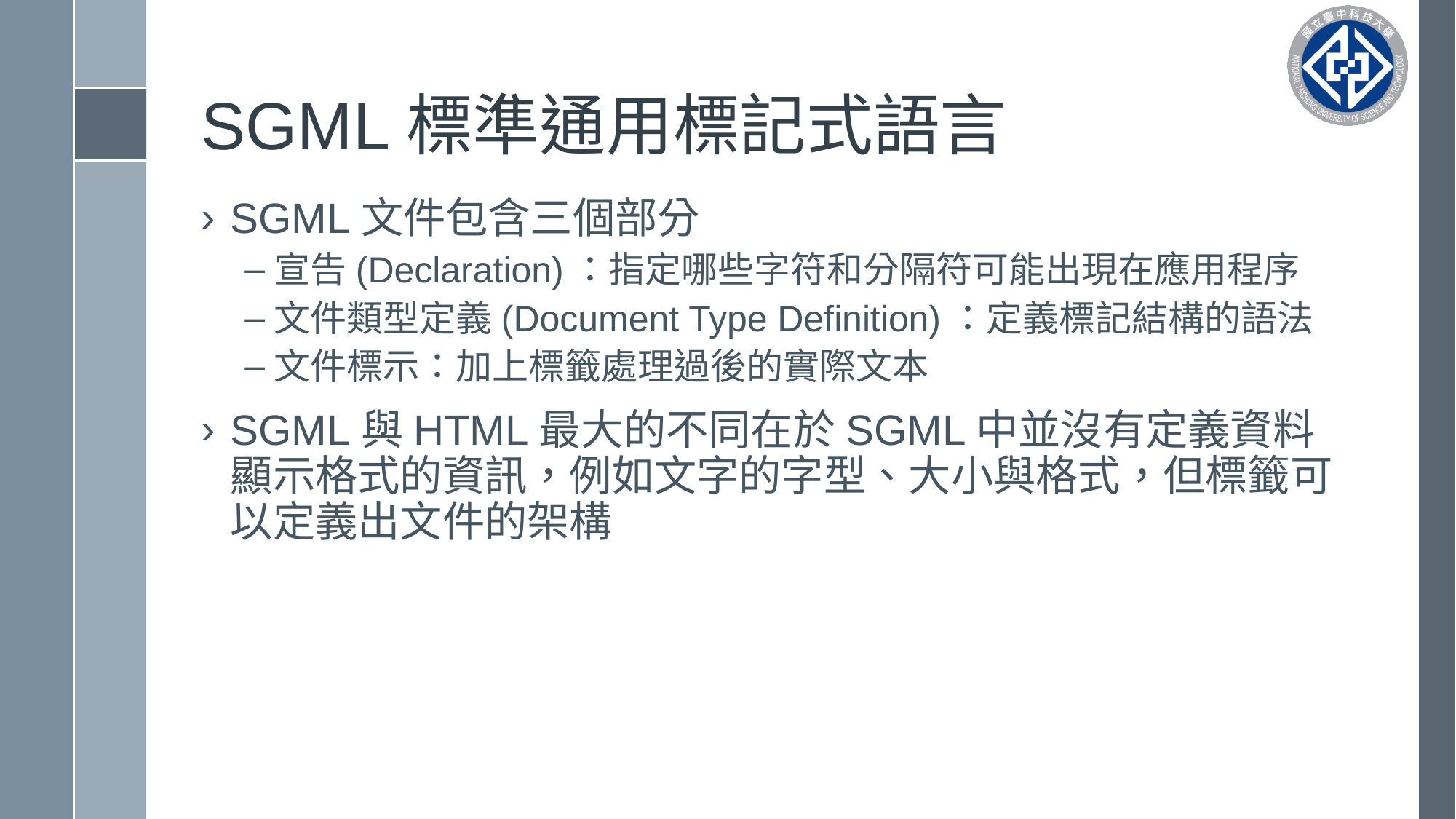

# SGML標準通用標記式語言
SGML文件包含三個部分
宣告(Declaration)：指定哪些字符和分隔符可能出現在應用程序
文件類型定義(Document Type Definition)：定義標記結構的語法
文件標示：加上標籤處理過後的實際文本
SGML與HTML最大的不同在於SGML中並沒有定義資料顯示格式的資訊，例如文字的字型、大小與格式，但標籤可以定義出文件的架構